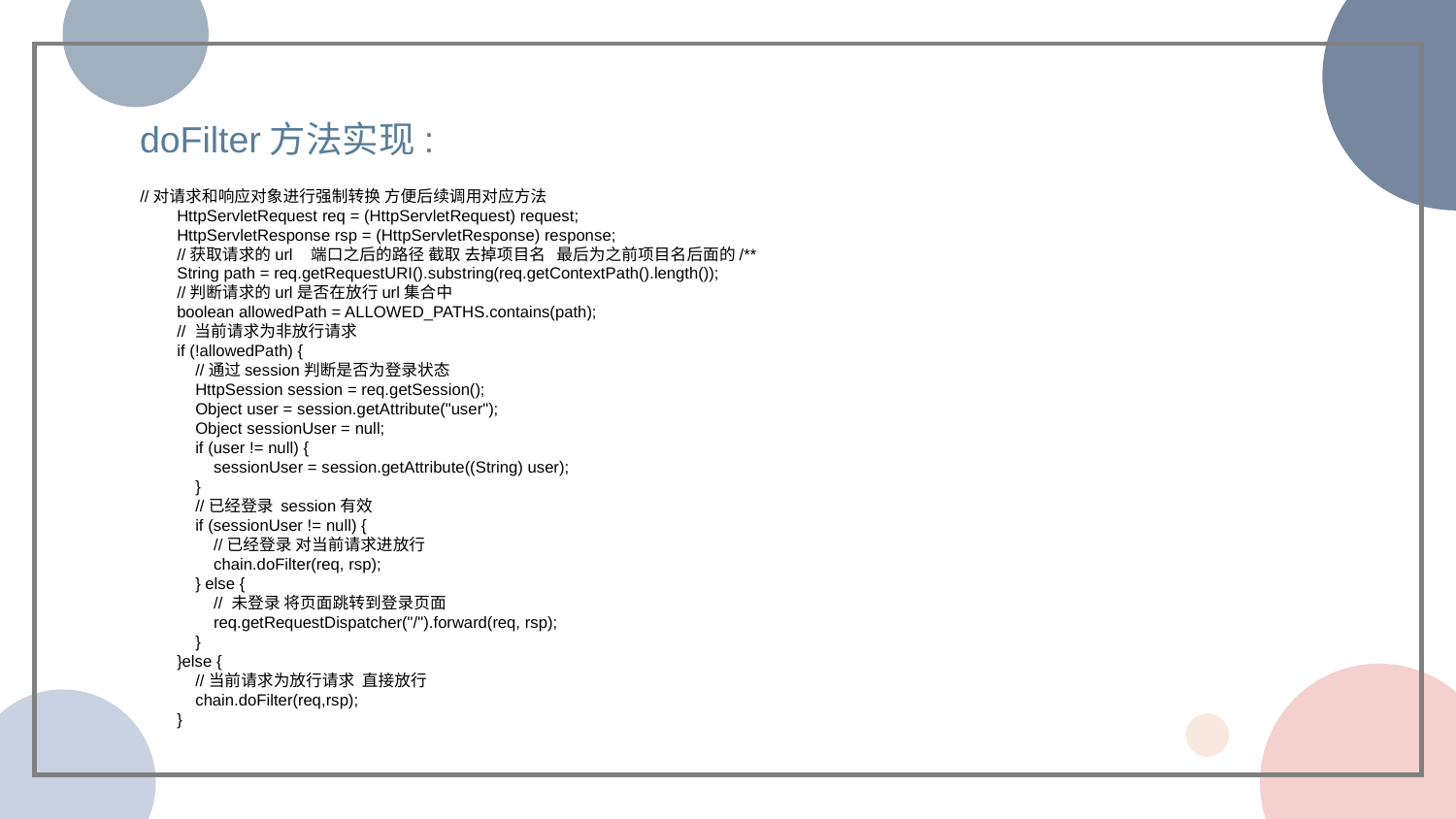

doFilter方法实现:
//对请求和响应对象进行强制转换 方便后续调用对应方法
        HttpServletRequest req = (HttpServletRequest) request;
        HttpServletResponse rsp = (HttpServletResponse) response;
        //获取请求的url   端口之后的路径 截取 去掉项目名   最后为之前项目名后面的/**
        String path = req.getRequestURI().substring(req.getContextPath().length());
        //判断请求的url是否在放行url集合中
        boolean allowedPath = ALLOWED_PATHS.contains(path);
        // 当前请求为非放行请求
        if (!allowedPath) {
            //通过session判断是否为登录状态
            HttpSession session = req.getSession();
            Object user = session.getAttribute("user");
            Object sessionUser = null;
            if (user != null) {
                sessionUser = session.getAttribute((String) user);
            }
            //已经登录 session有效
            if (sessionUser != null) {
                //已经登录 对当前请求进放行
                chain.doFilter(req, rsp);
            } else {
                // 未登录 将页面跳转到登录页面
                req.getRequestDispatcher("/").forward(req, rsp);
            }
        }else {
            //当前请求为放行请求  直接放行
            chain.doFilter(req,rsp);
        }